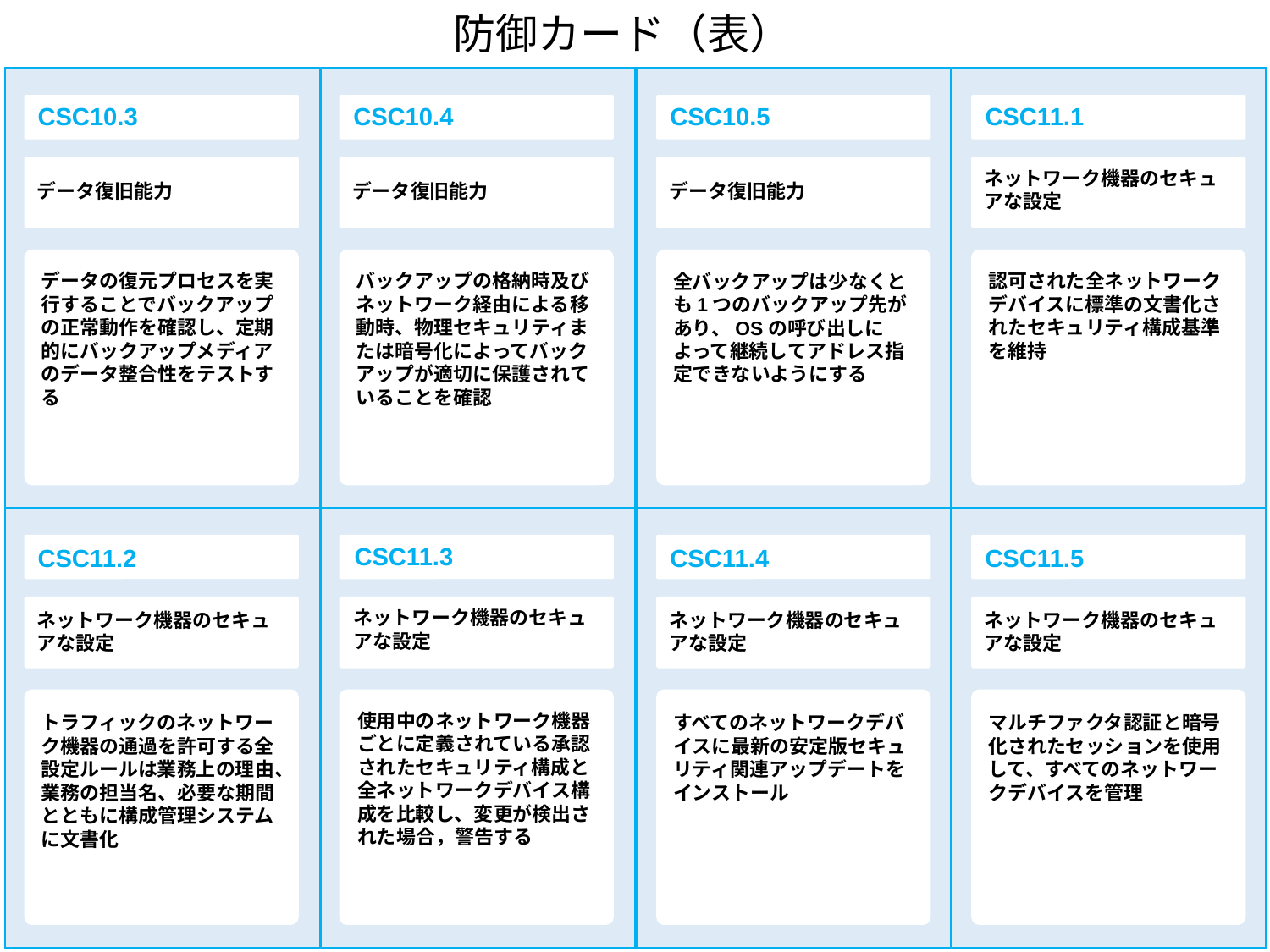

防御カード（表）

CSC10.3

CSC10.4

CSC11.1
CSC10.5

ネットワーク機器のセキュアな設定
データ復旧能力
データ復旧能力
データ復旧能力

データの復元プロセスを実行することでバックアップの正常動作を確認し、定期的にバックアップメディアのデータ整合性をテストする
バックアップの格納時及びネットワーク経由による移動時、物理セキュリティまたは暗号化によってバックアップが適切に保護されていることを確認
認可された全ネットワークデバイスに標準の文書化されたセキュリティ構成基準を維持
全バックアップは少なくとも1つのバックアップ先があり、OSの呼び出しによって継続してアドレス指定できないようにする

CSC11.3

CSC11.2
CSC11.4
CSC11.5

ネットワーク機器のセキュアな設定
ネットワーク機器のセキュアな設定
ネットワーク機器のセキュアな設定
ネットワーク機器のセキュアな設定

使用中のネットワーク機器ごとに定義されている承認されたセキュリティ構成と全ネットワークデバイス構成を比較し、変更が検出された場合，警告する
トラフィックのネットワーク機器の通過を許可する全設定ルールは業務上の理由、業務の担当名、必要な期間とともに構成管理システムに文書化
すべてのネットワークデバイスに最新の安定版セキュリティ関連アップデートをインストール
マルチファクタ認証と暗号化されたセッションを使用して、すべてのネットワークデバイスを管理